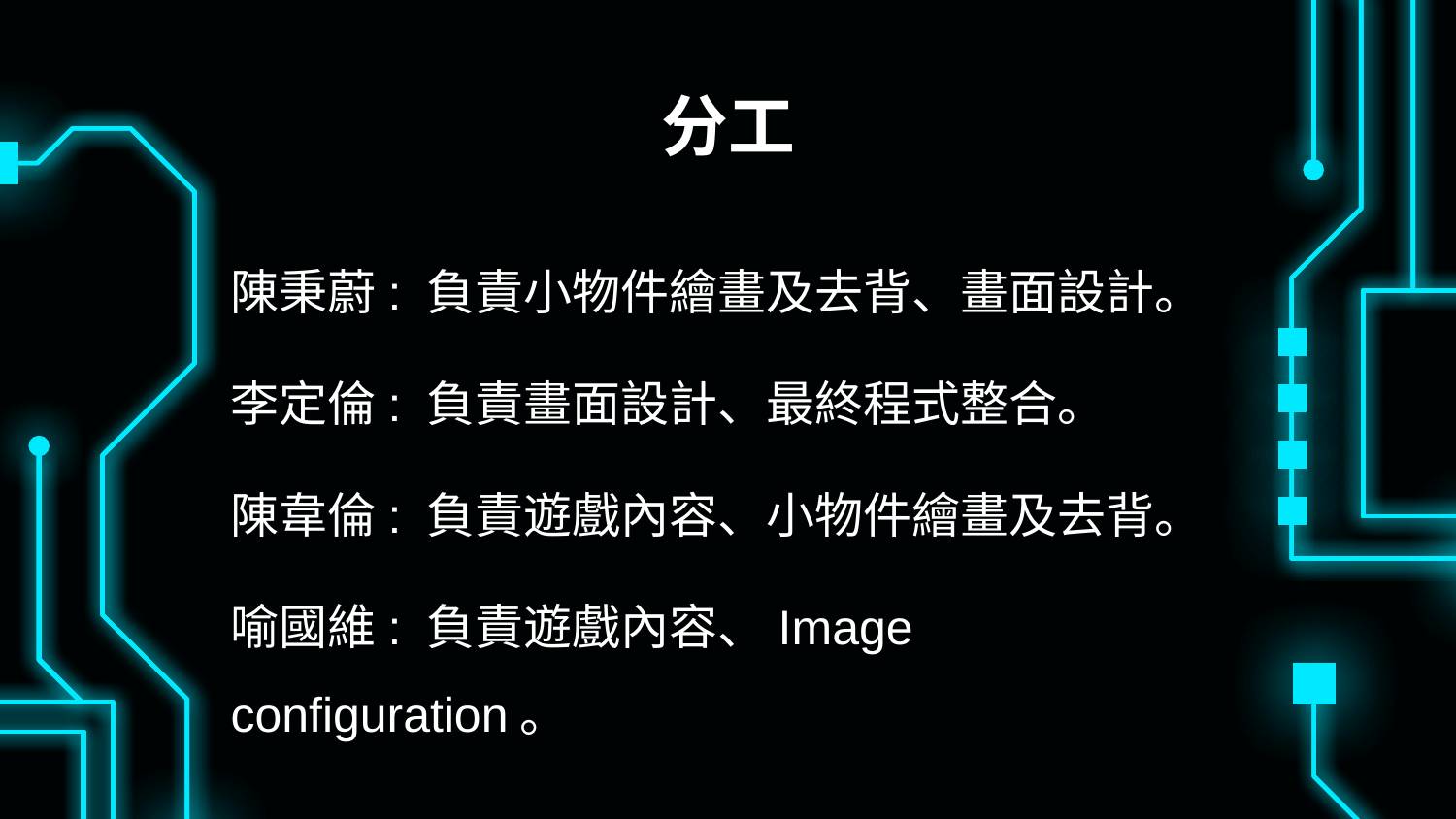

# 分工
陳秉蔚: 負責小物件繪畫及去背、畫面設計。
李定倫: 負責畫面設計、最終程式整合。
陳韋倫: 負責遊戲內容、小物件繪畫及去背。
喻國維: 負責遊戲內容、Image configuration。